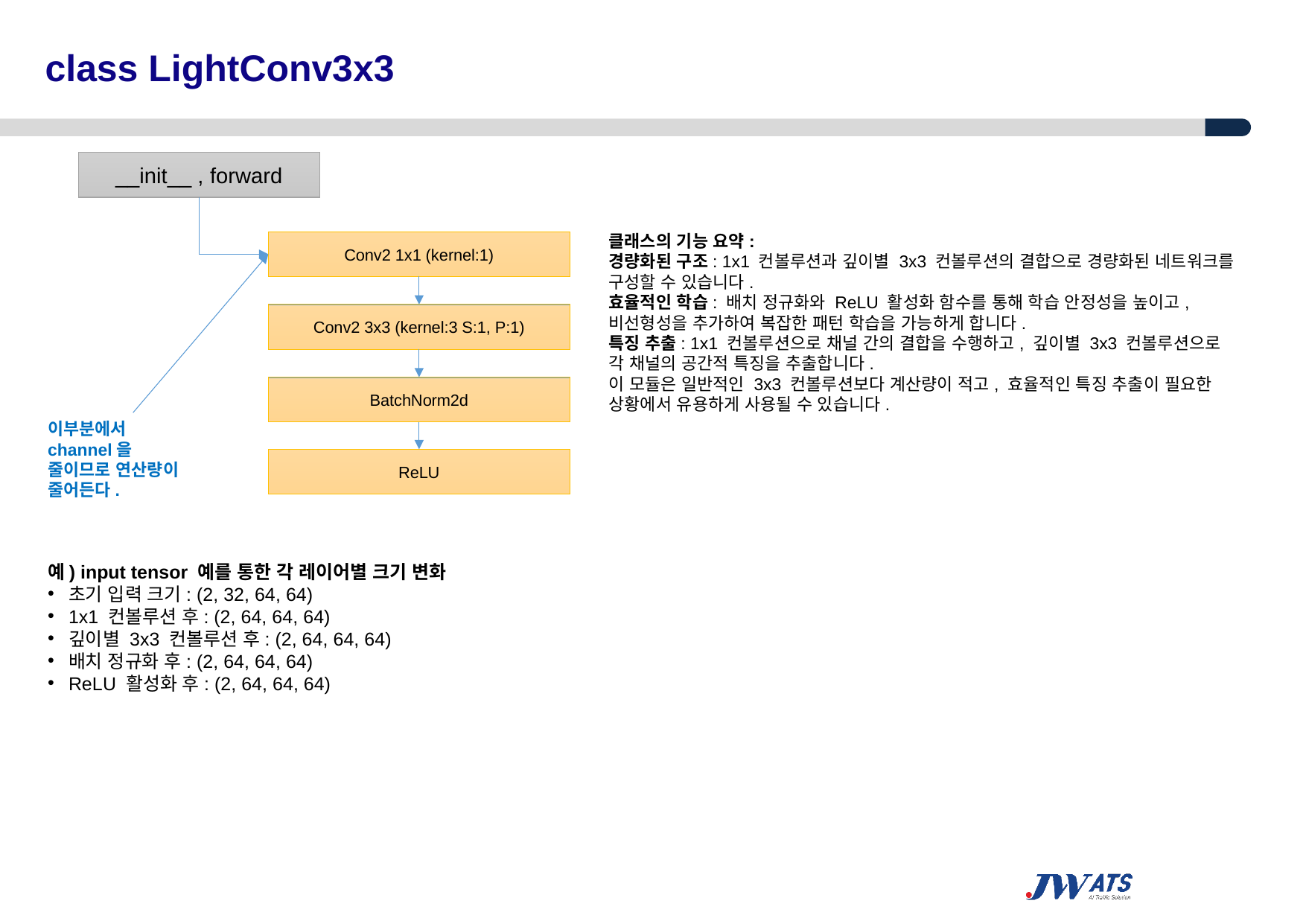

class LightConv3x3
__init__ , forward
클래스의 기능 요약:
경량화된 구조: 1x1 컨볼루션과 깊이별 3x3 컨볼루션의 결합으로 경량화된 네트워크를 구성할 수 있습니다.
효율적인 학습: 배치 정규화와 ReLU 활성화 함수를 통해 학습 안정성을 높이고, 비선형성을 추가하여 복잡한 패턴 학습을 가능하게 합니다.
특징 추출: 1x1 컨볼루션으로 채널 간의 결합을 수행하고, 깊이별 3x3 컨볼루션으로 각 채널의 공간적 특징을 추출합니다.
이 모듈은 일반적인 3x3 컨볼루션보다 계산량이 적고, 효율적인 특징 추출이 필요한 상황에서 유용하게 사용될 수 있습니다.
Conv2 1x1 (kernel:1)
Conv2 3x3 (kernel:3 S:1, P:1)
BatchNorm2d
이부분에서 channel을 줄이므로 연산량이 줄어든다.
ReLU
예) input tensor 예를 통한 각 레이어별 크기 변화
초기 입력 크기: (2, 32, 64, 64)
1x1 컨볼루션 후: (2, 64, 64, 64)
깊이별 3x3 컨볼루션 후: (2, 64, 64, 64)
배치 정규화 후: (2, 64, 64, 64)
ReLU 활성화 후: (2, 64, 64, 64)